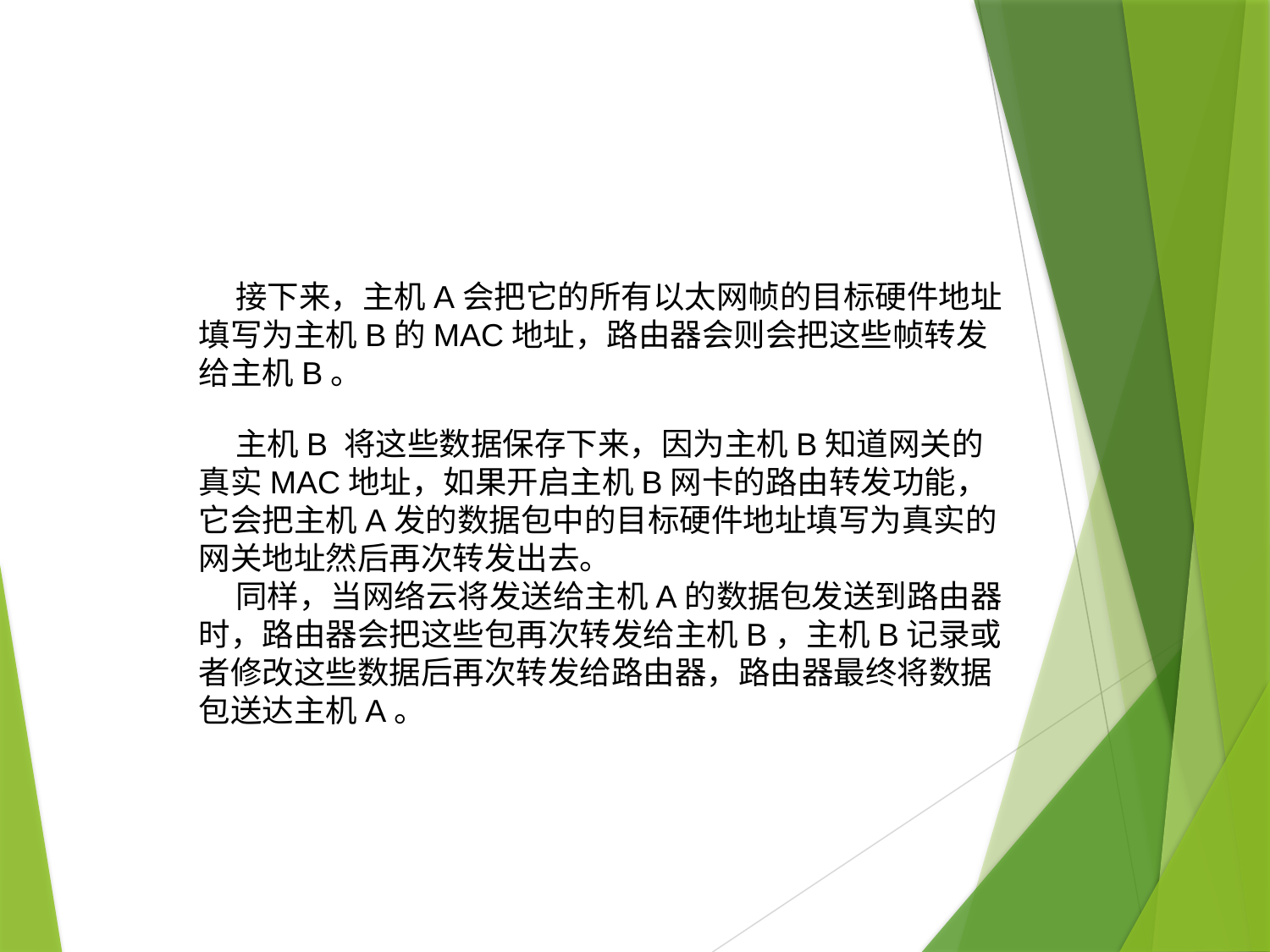

接下来，主机A会把它的所有以太网帧的目标硬件地址填写为主机B的MAC地址，路由器会则会把这些帧转发给主机B。
    主机B 将这些数据保存下来，因为主机B知道网关的真实MAC地址，如果开启主机B网卡的路由转发功能，它会把主机A发的数据包中的目标硬件地址填写为真实的网关地址然后再次转发出去。
    同样，当网络云将发送给主机A的数据包发送到路由器时，路由器会把这些包再次转发给主机B，主机B记录或者修改这些数据后再次转发给路由器，路由器最终将数据包送达主机A。